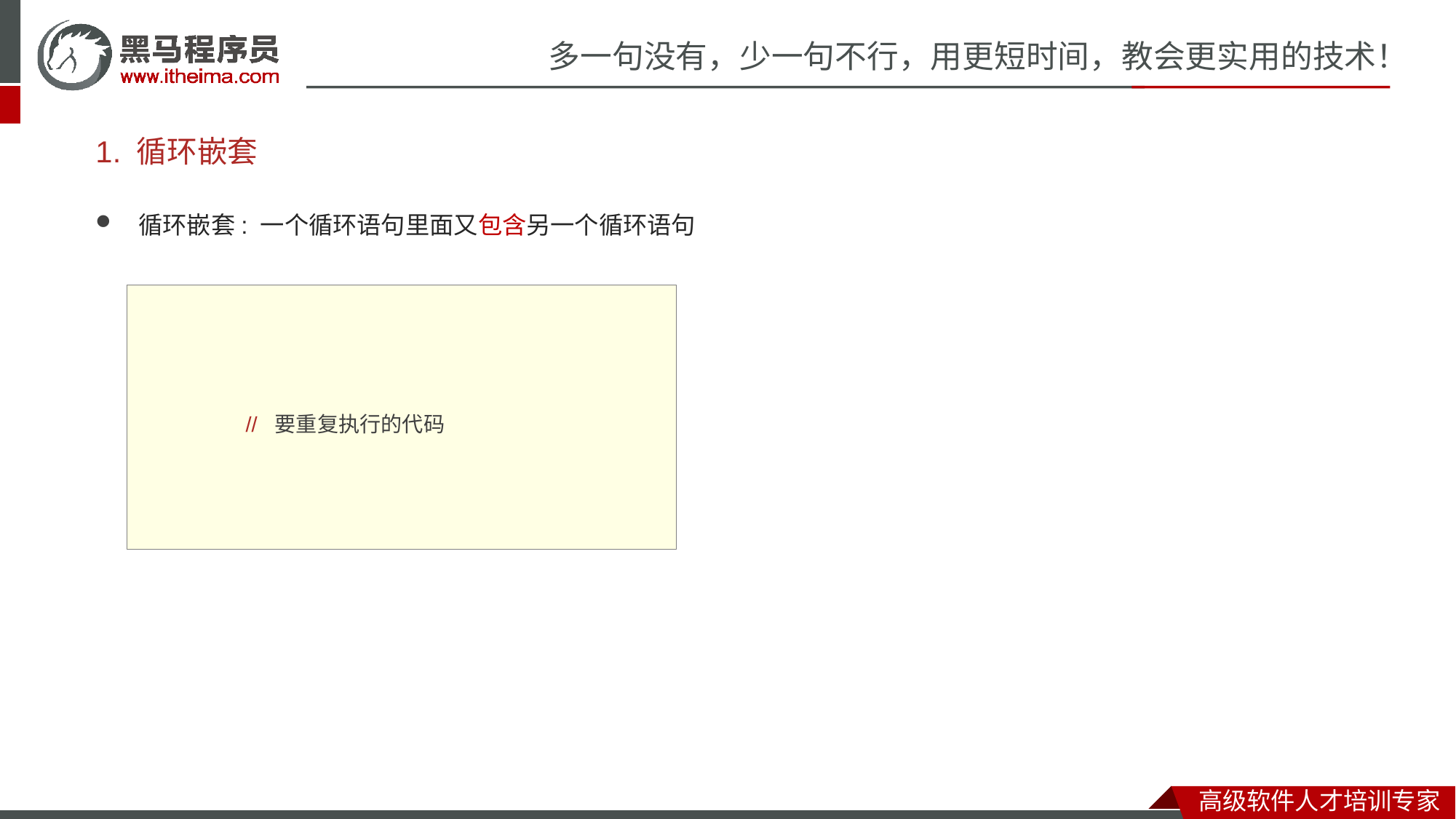

# 1. 循环嵌套
循环嵌套: 一个循环语句里面又包含另一个循环语句

for（初始化; 循环条件;变量计数） {
         for (初始化; 循环条件；变量计数）{
  //  要重复执行的代码
}
}